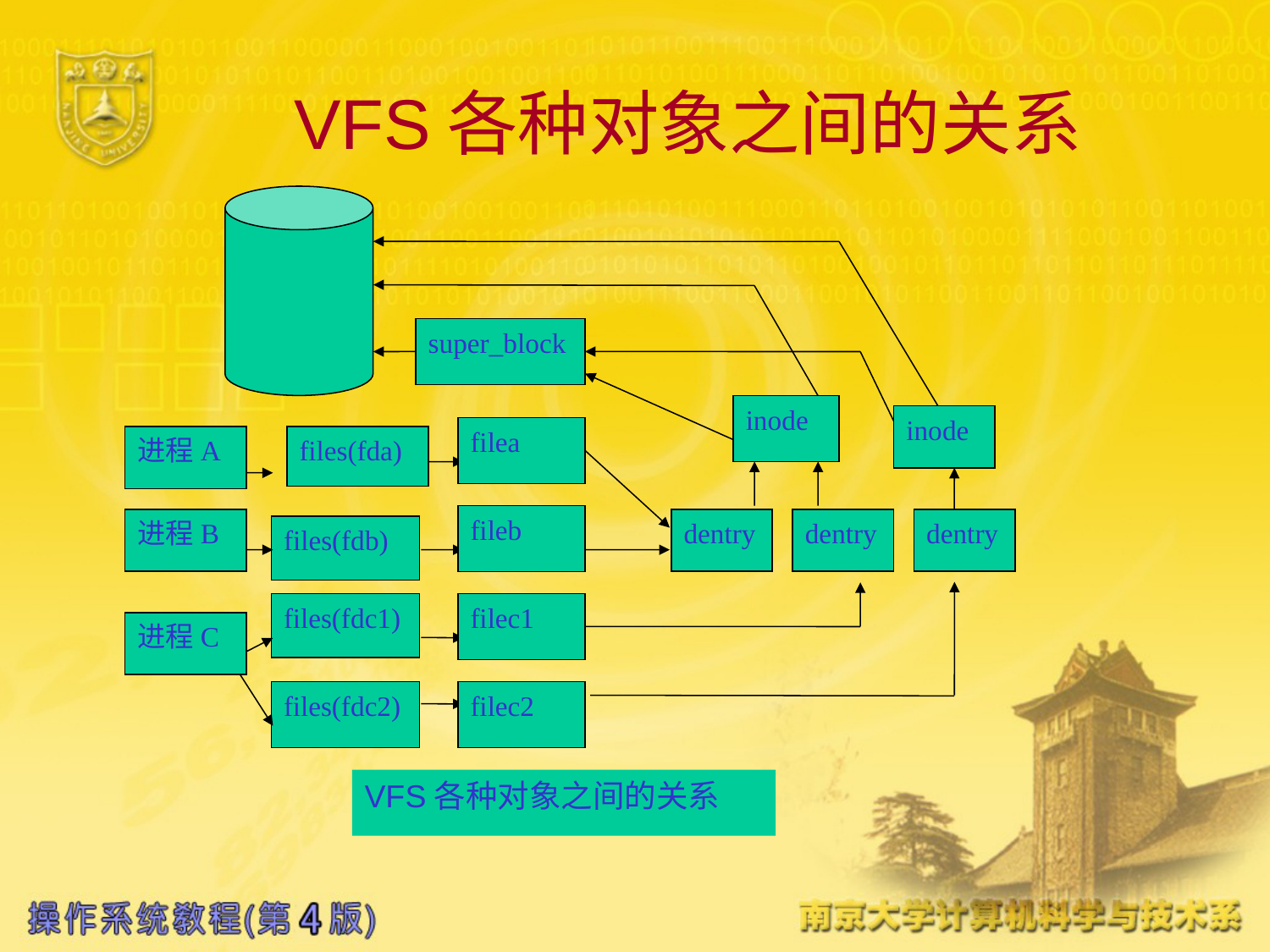

# VFS各种对象之间的关系

 磁盘

super_block

inode
filea
fileb
filec1

filec2

files(fdb)

files(fdc1)

files(fdc2)

VFS各种对象之间的关系
inode
进程A
files(fda)
files(fda)

进程B
dentry
dentry
dentry

进程C